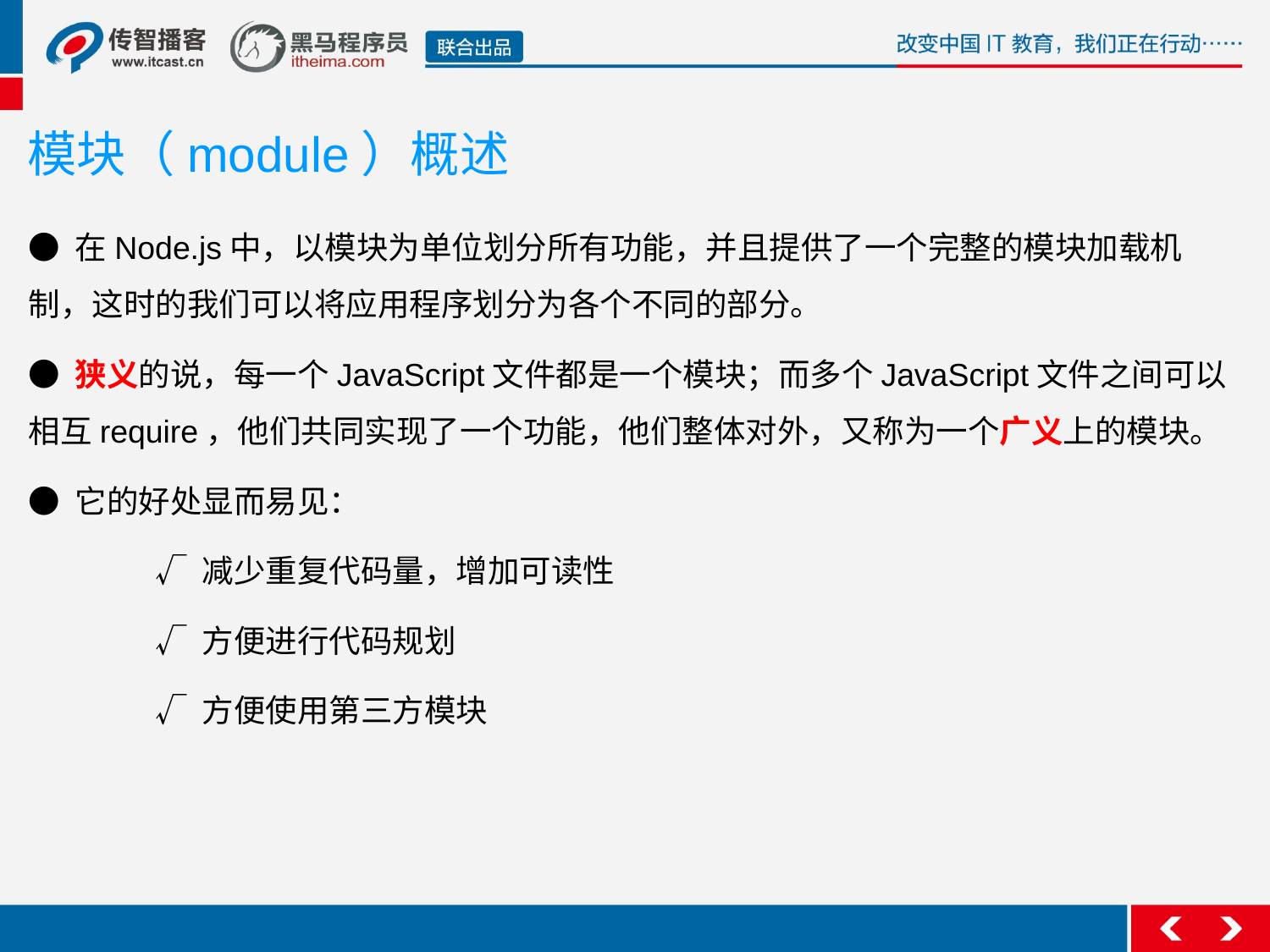

模块（module）概述
● 在Node.js中，以模块为单位划分所有功能，并且提供了一个完整的模块加载机制，这时的我们可以将应用程序划分为各个不同的部分。
● 狭义的说，每一个JavaScript文件都是一个模块；而多个JavaScript文件之间可以相互require，他们共同实现了一个功能，他们整体对外，又称为一个广义上的模块。
● 它的好处显而易见：
	√ 减少重复代码量，增加可读性
	√ 方便进行代码规划
	√ 方便使用第三方模块